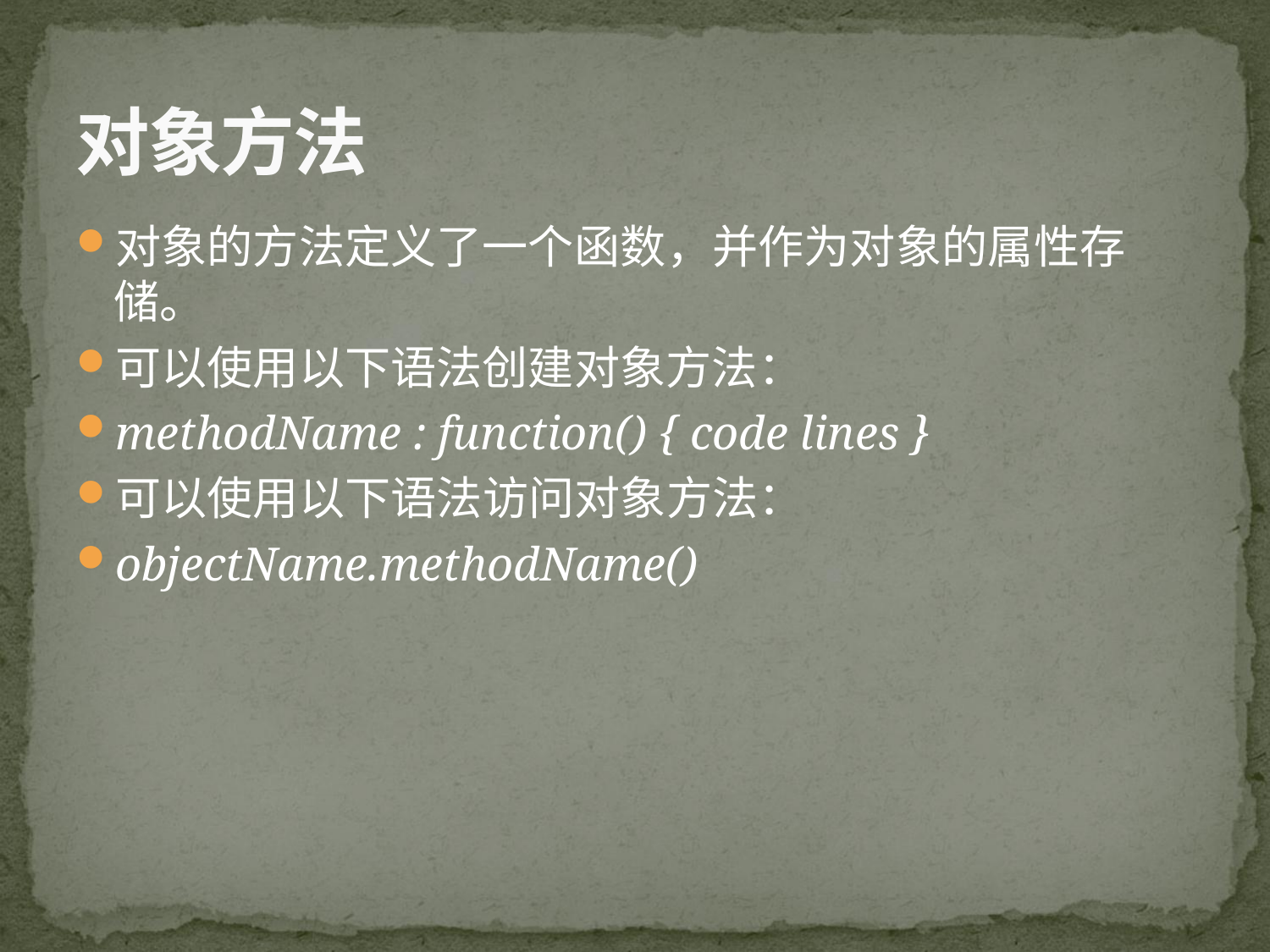

# 对象方法
对象的方法定义了一个函数，并作为对象的属性存储。
可以使用以下语法创建对象方法：
methodName : function() { code lines }
可以使用以下语法访问对象方法：
objectName.methodName()